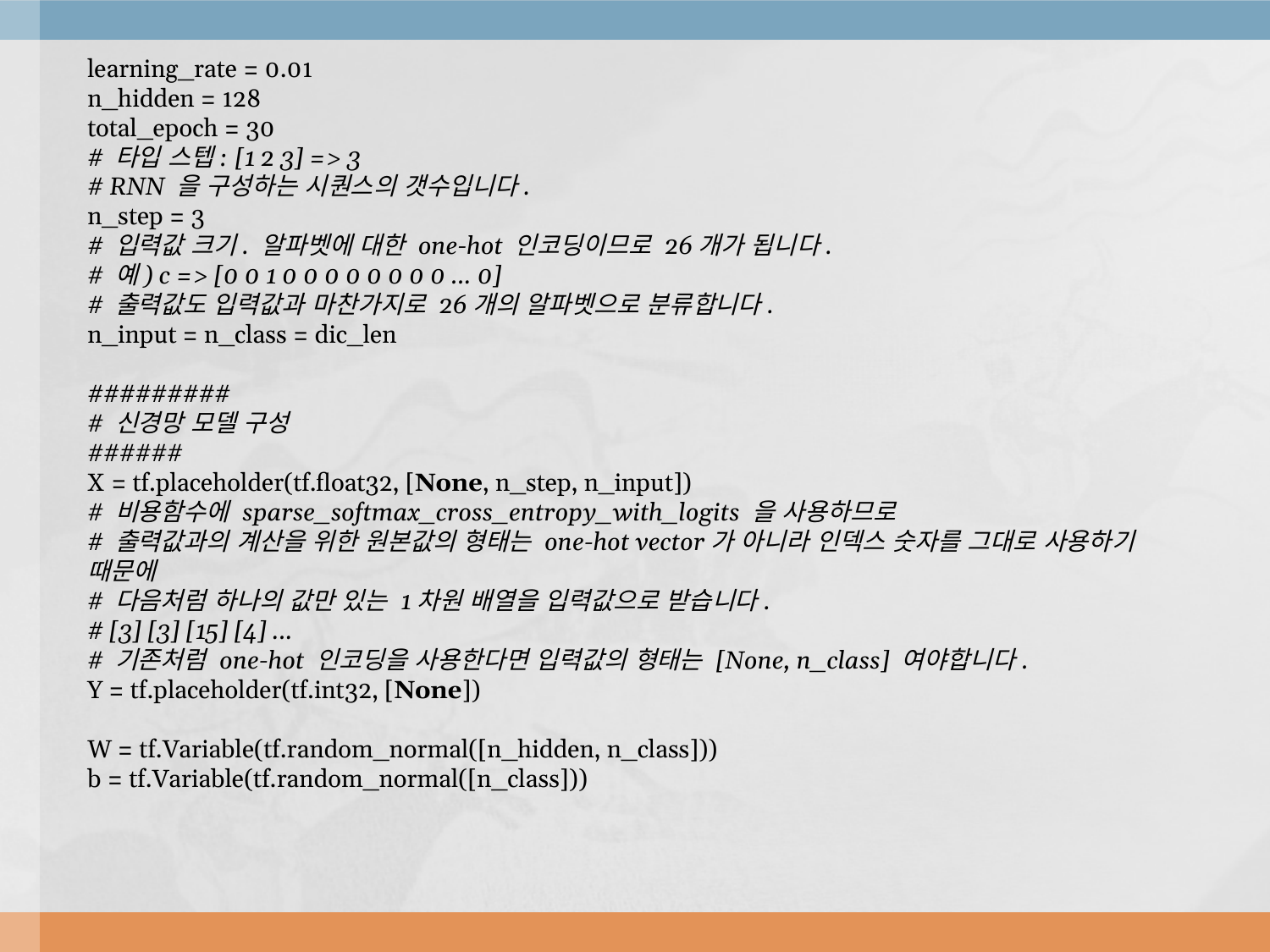

learning_rate = 0.01
n_hidden = 128
total_epoch = 30
# 타입 스텝: [1 2 3] => 3
# RNN 을 구성하는 시퀀스의 갯수입니다.
n_step = 3
# 입력값 크기. 알파벳에 대한 one-hot 인코딩이므로 26개가 됩니다.
# 예) c => [0 0 1 0 0 0 0 0 0 0 0 ... 0]
# 출력값도 입력값과 마찬가지로 26개의 알파벳으로 분류합니다.
n_input = n_class = dic_len
#########
# 신경망 모델 구성
######
X = tf.placeholder(tf.float32, [None, n_step, n_input])
# 비용함수에 sparse_softmax_cross_entropy_with_logits 을 사용하므로
# 출력값과의 계산을 위한 원본값의 형태는 one-hot vector가 아니라 인덱스 숫자를 그대로 사용하기 때문에
# 다음처럼 하나의 값만 있는 1차원 배열을 입력값으로 받습니다.
# [3] [3] [15] [4] ...
# 기존처럼 one-hot 인코딩을 사용한다면 입력값의 형태는 [None, n_class] 여야합니다.
Y = tf.placeholder(tf.int32, [None])
W = tf.Variable(tf.random_normal([n_hidden, n_class]))
b = tf.Variable(tf.random_normal([n_class]))